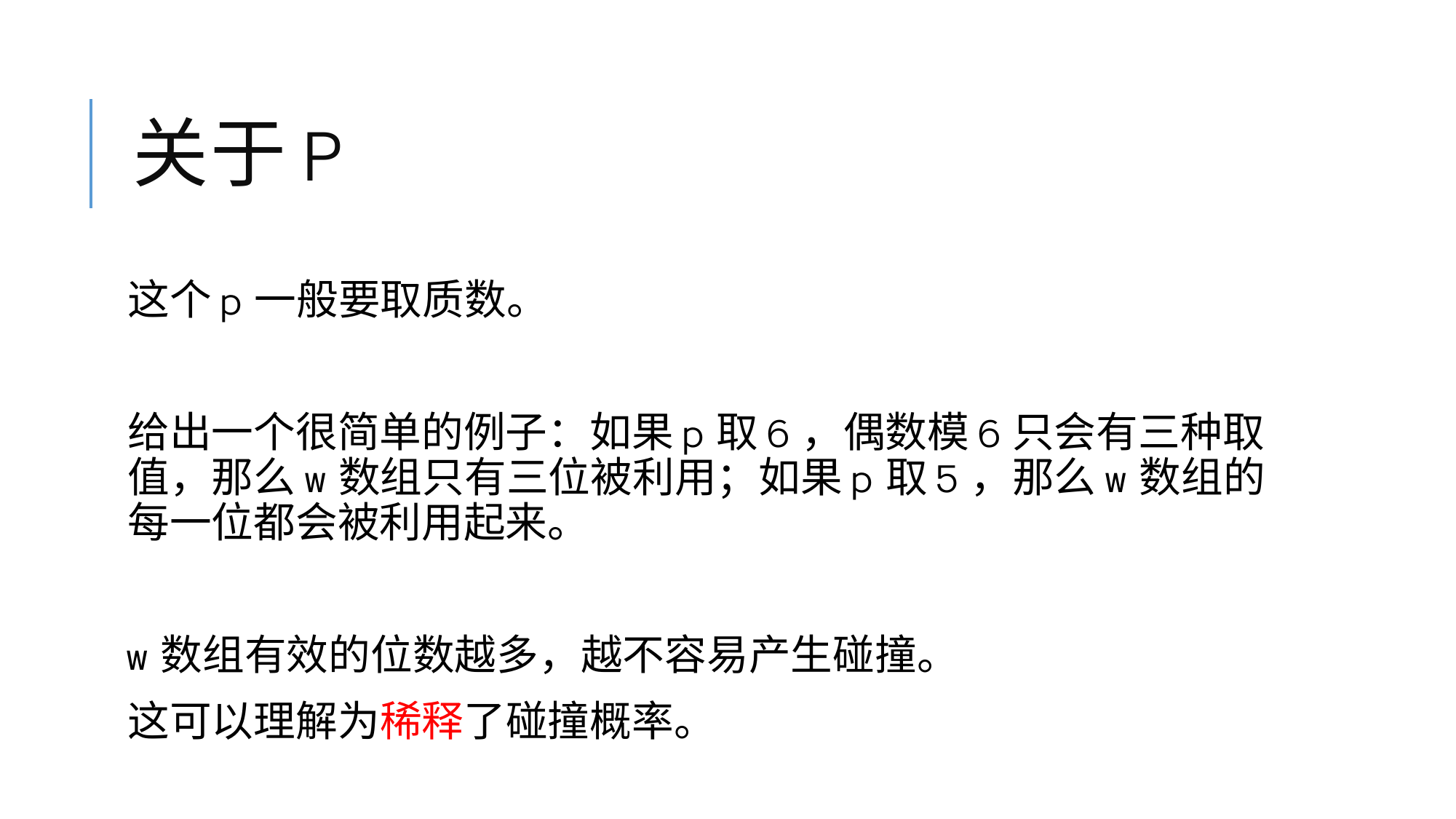

# 关于p
这个p一般要取质数。

给出一个很简单的例子：如果p取6，偶数模6只会有三种取值，那么w数组只有三位被利用；如果p取5，那么w数组的每一位都会被利用起来。

w数组有效的位数越多，越不容易产生碰撞。
这可以理解为稀释了碰撞概率。